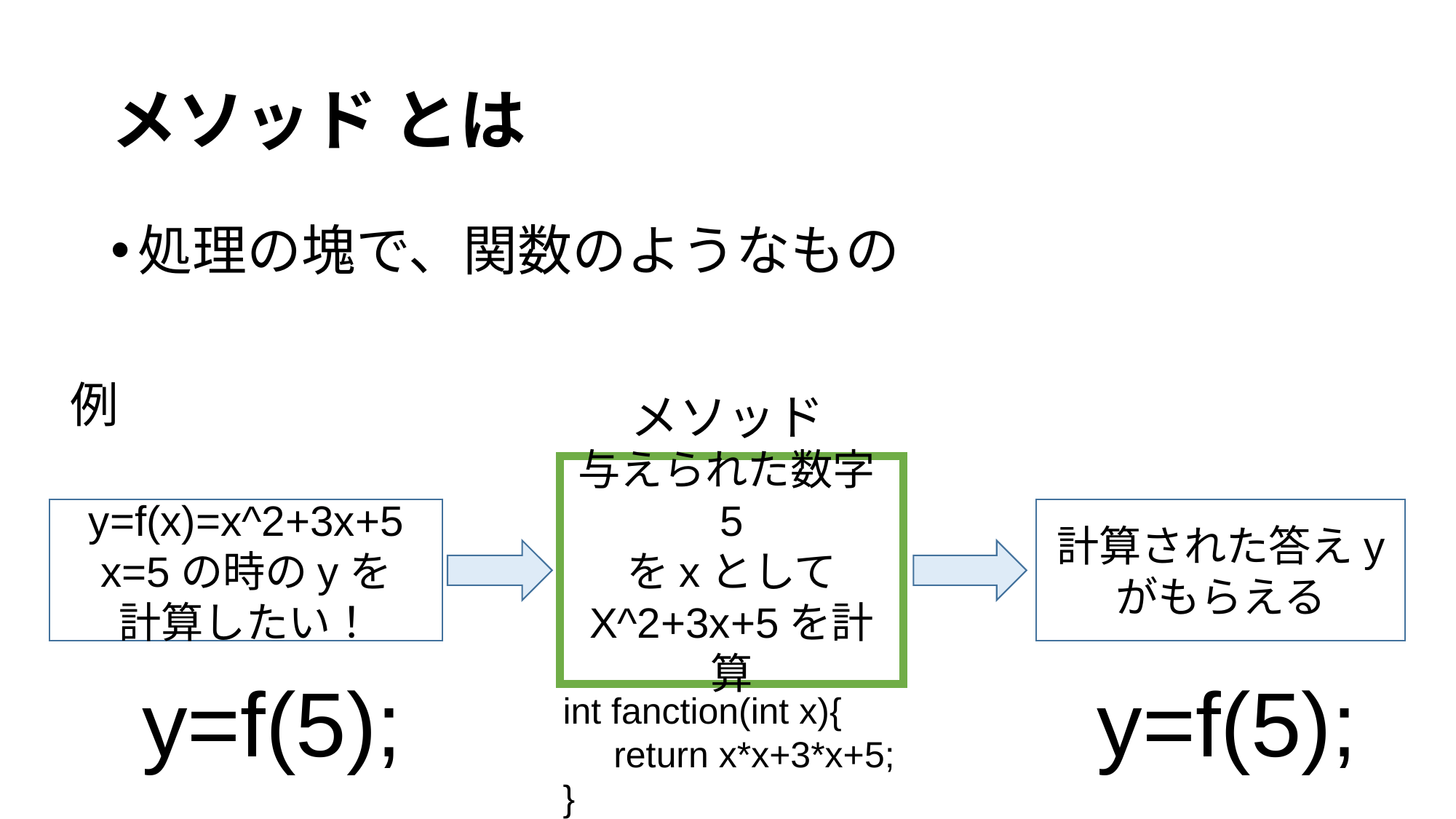

# メソッド とは
処理の塊で、関数のようなもの
例
メソッド
与えられた数字5
をxとして
X^2+3x+5を計算
y=f(x)=x^2+3x+5
x=5の時のyを
計算したい！
計算された答えy
がもらえる

y=f(5);
y=f(5);
int fanction(int x){
     return x*x+3*x+5;
}